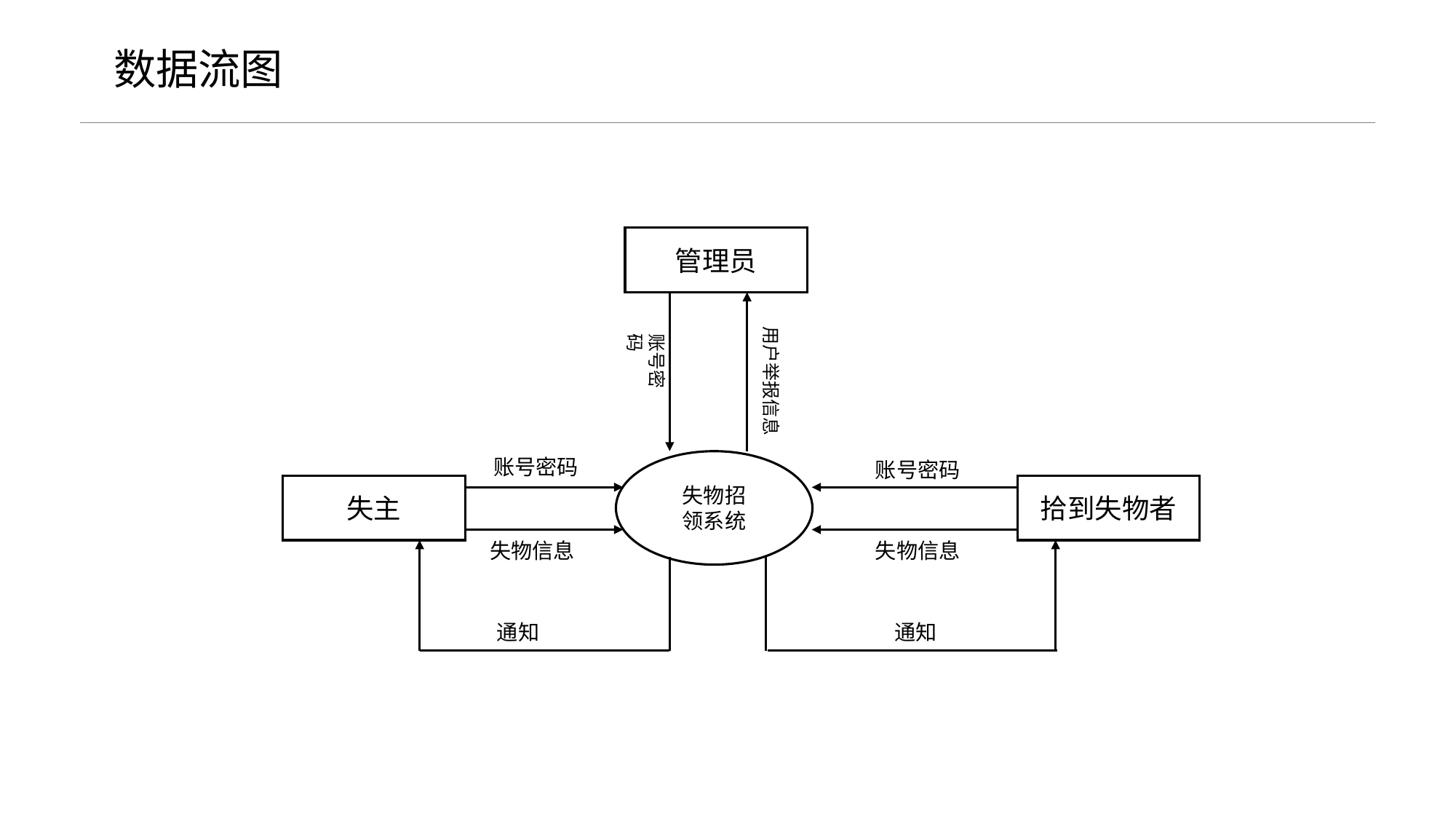

数据流图
管理员
用户举报信息
账号密码
账号密码
失物招
领系统
账号密码
失主
拾到失物者
失物信息
失物信息
通知
通知